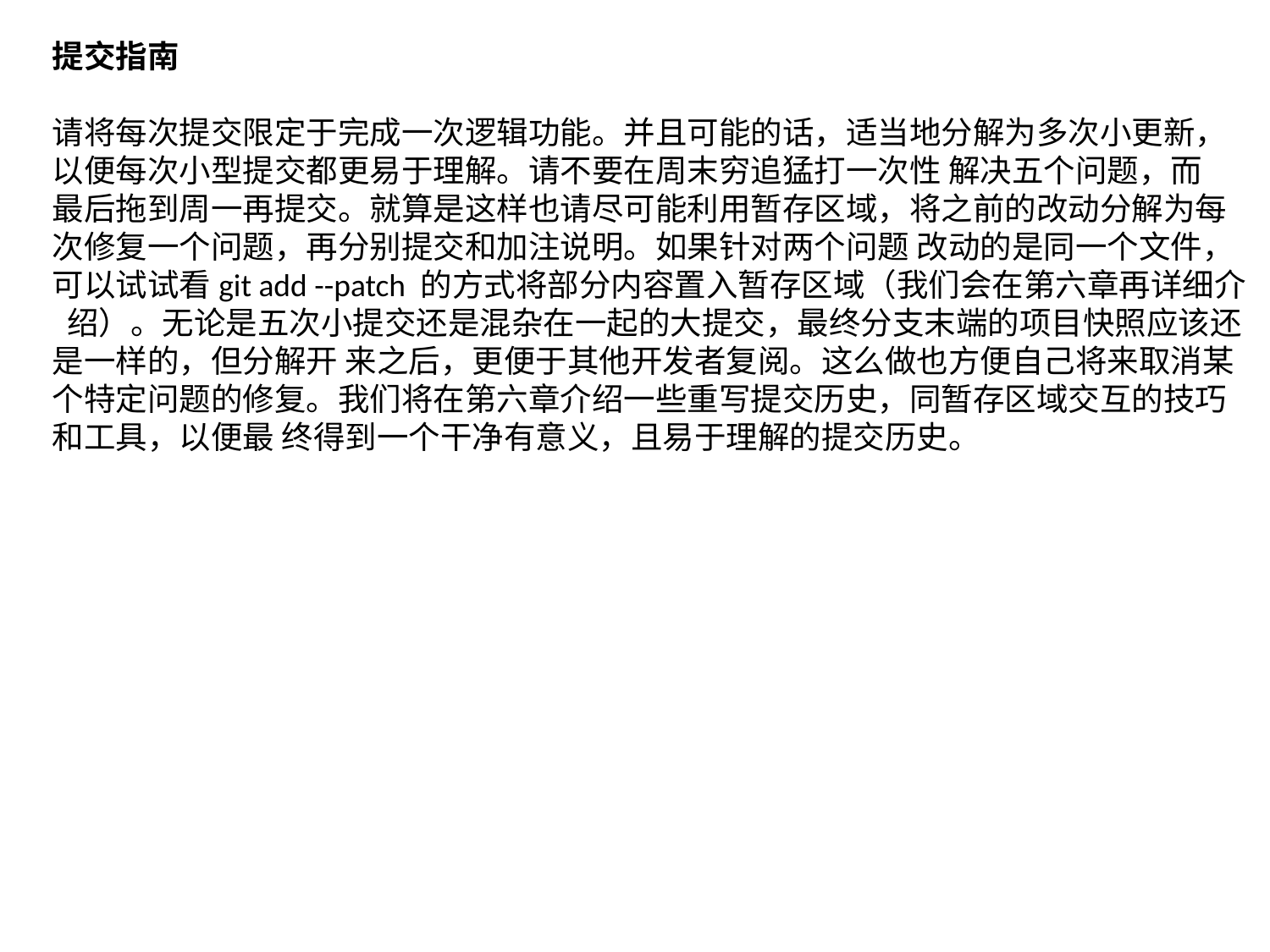

提交指南

请将每次提交限定于完成一次逻辑功能。并且可能的话，适当地分解为多次小更新，
以便每次小型提交都更易于理解。请不要在周末穷追猛打一次性 解决五个问题，而
最后拖到周一再提交。就算是这样也请尽可能利用暂存区域，将之前的改动分解为每
次修复一个问题，再分别提交和加注说明。如果针对两个问题 改动的是同一个文件，
可以试试看git add --patch 的方式将部分内容置入暂存区域（我们会在第六章再详细介
 绍）。无论是五次小提交还是混杂在一起的大提交，最终分支末端的项目快照应该还
是一样的，但分解开 来之后，更便于其他开发者复阅。这么做也方便自己将来取消某
个特定问题的修复。我们将在第六章介绍一些重写提交历史，同暂存区域交互的技巧
和工具，以便最 终得到一个干净有意义，且易于理解的提交历史。